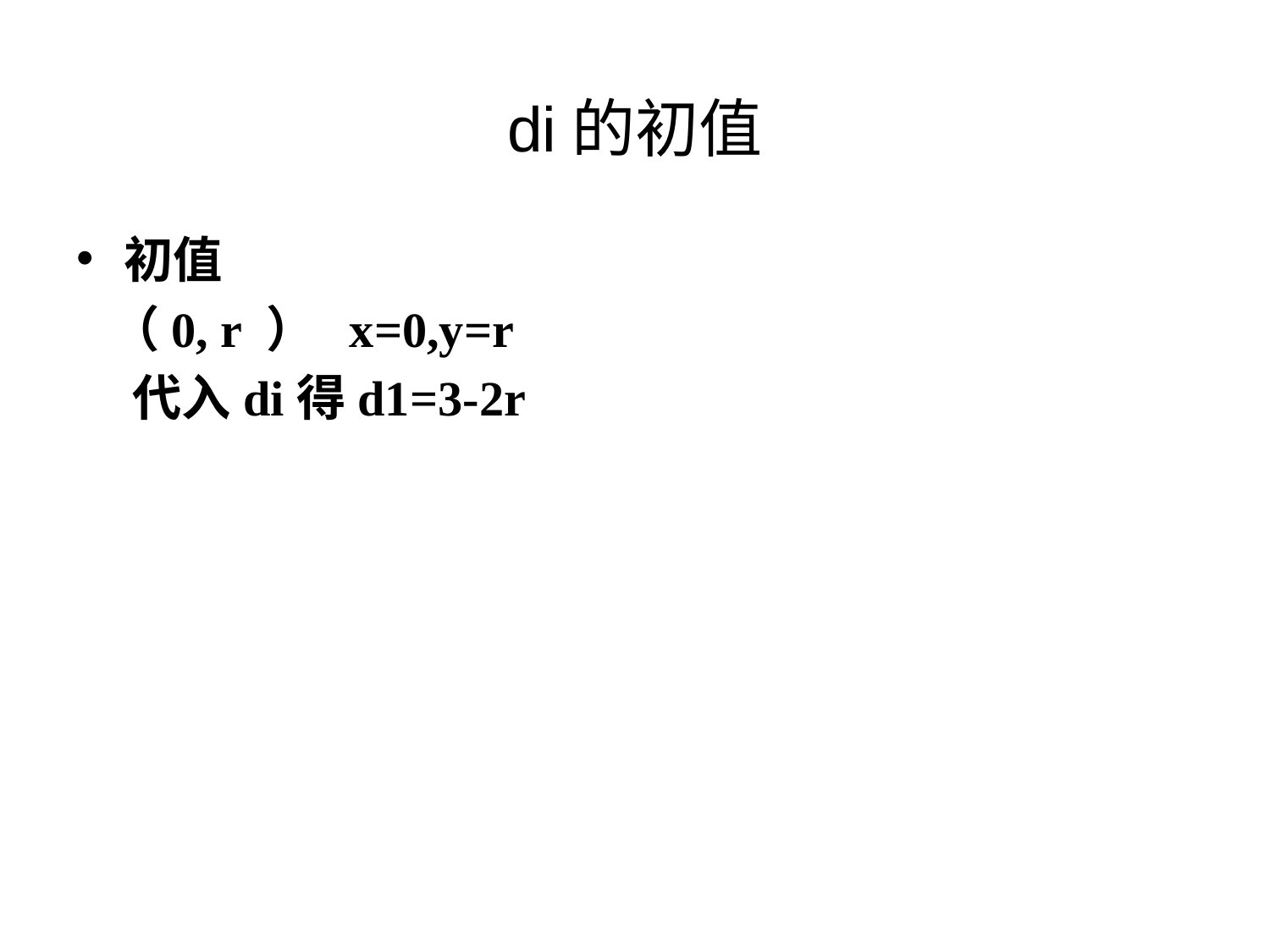

di的初值
初值
  （0, r ）  x=0,y=r
    代入di得d1=3-2r